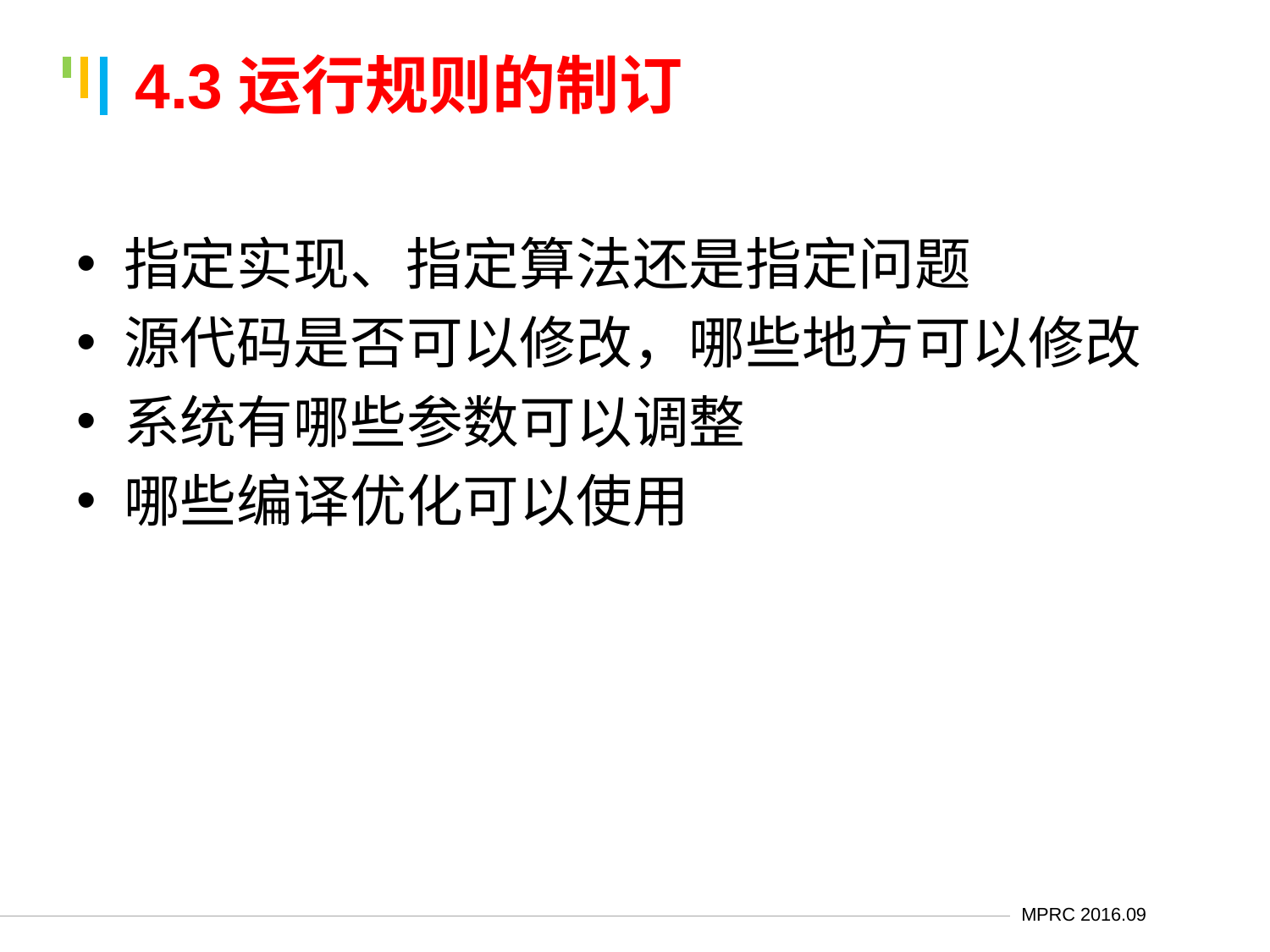

# 4.3运行规则的制订
指定实现、指定算法还是指定问题
源代码是否可以修改，哪些地方可以修改
系统有哪些参数可以调整
哪些编译优化可以使用